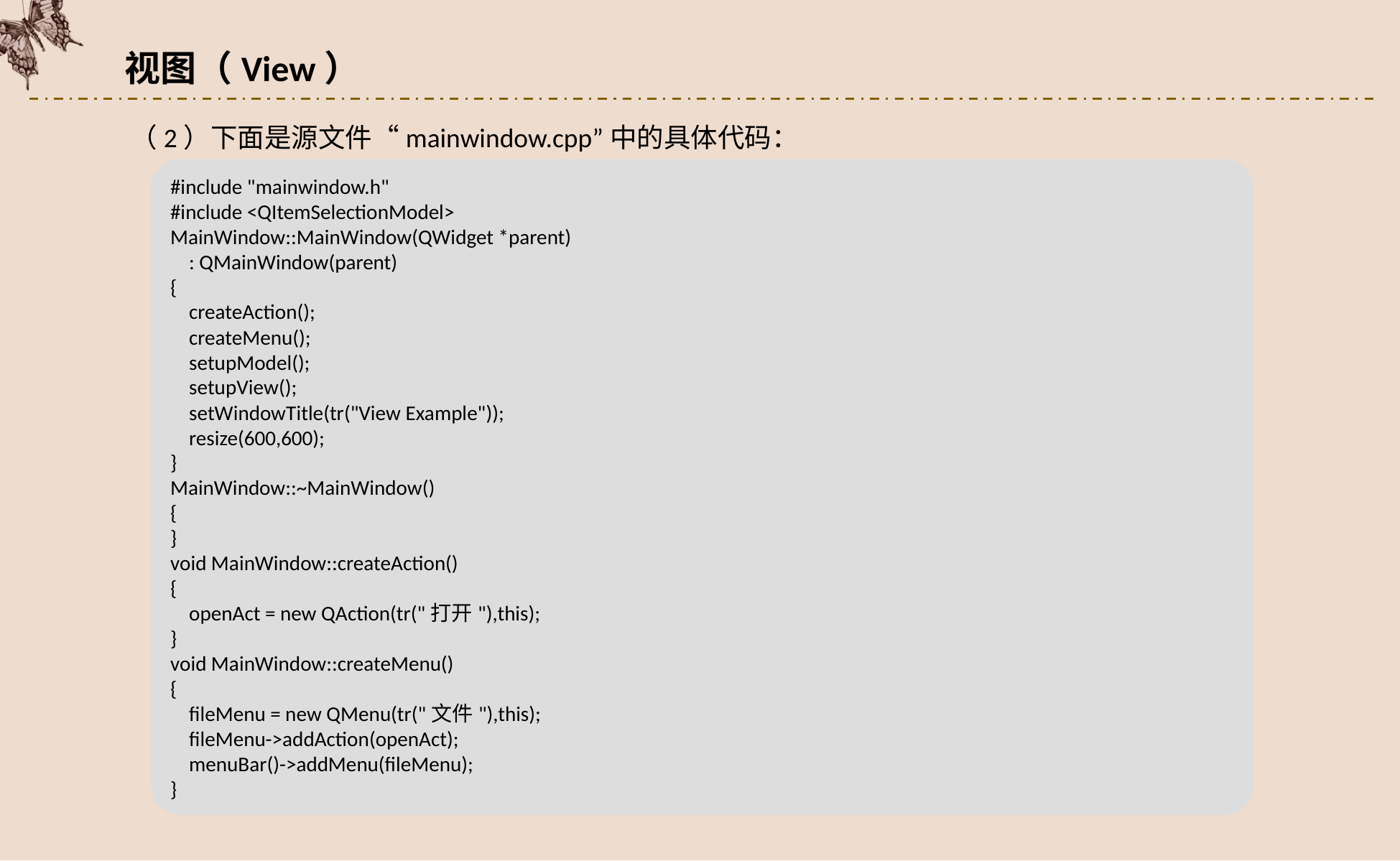

视图（View）
（2）下面是源文件“mainwindow.cpp”中的具体代码：
#include "mainwindow.h"
#include <QItemSelectionModel>
MainWindow::MainWindow(QWidget *parent)
    : QMainWindow(parent)
{
    createAction();
    createMenu();
    setupModel();
    setupView();
    setWindowTitle(tr("View Example"));
    resize(600,600);
}
MainWindow::~MainWindow()
{
}
void MainWindow::createAction()
{
    openAct = new QAction(tr("打开"),this);
}
void MainWindow::createMenu()
{
    fileMenu = new QMenu(tr("文件"),this);
    fileMenu->addAction(openAct);
    menuBar()->addMenu(fileMenu);
}